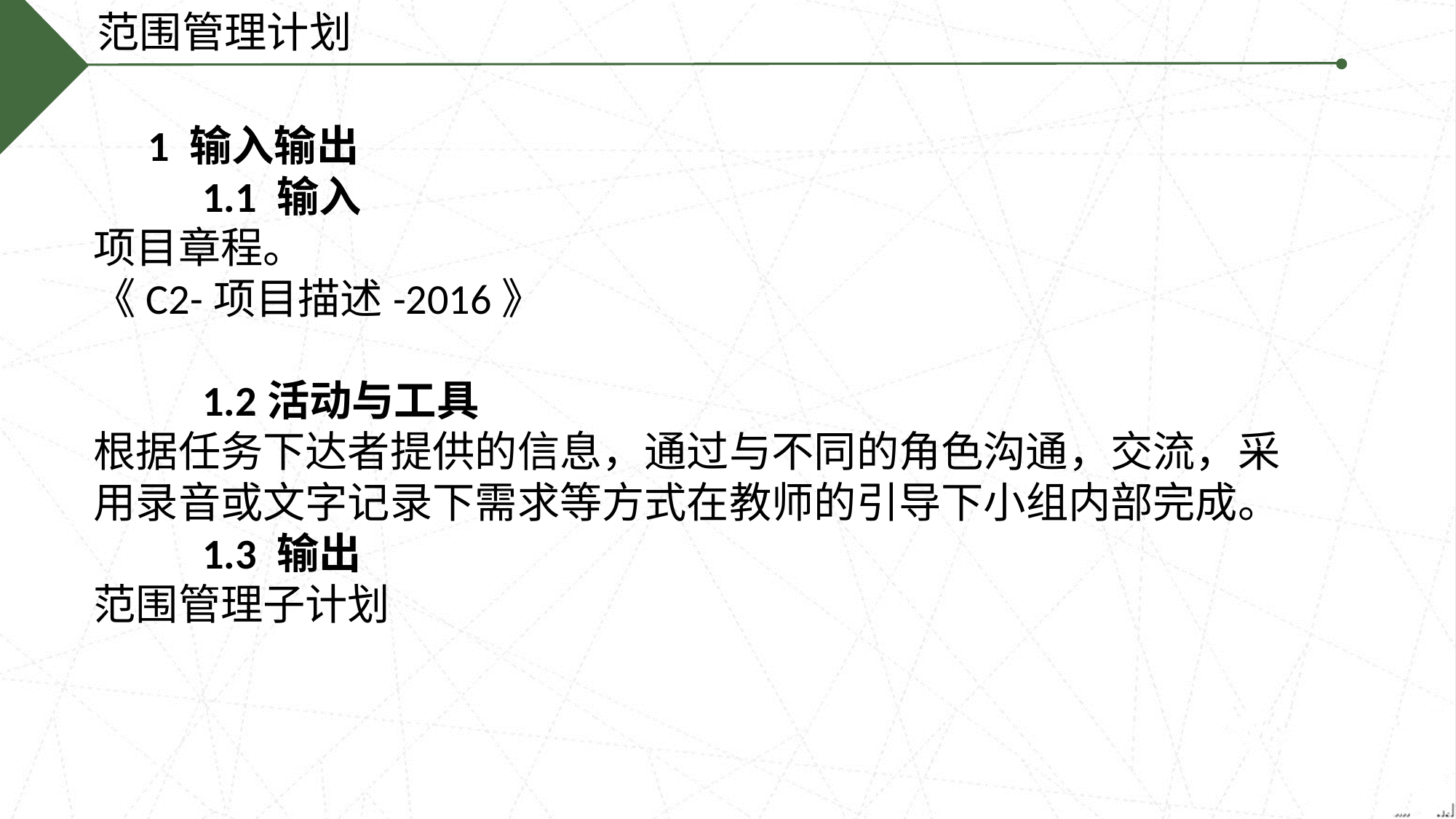

范围管理计划

1 输入输出
1.1 输入
项目章程。
《C2-项目描述-2016》

1.2活动与工具
根据任务下达者提供的信息，通过与不同的角色沟通，交流，采用录音或文字记录下需求等方式在教师的引导下小组内部完成。
1.3 输出
范围管理子计划